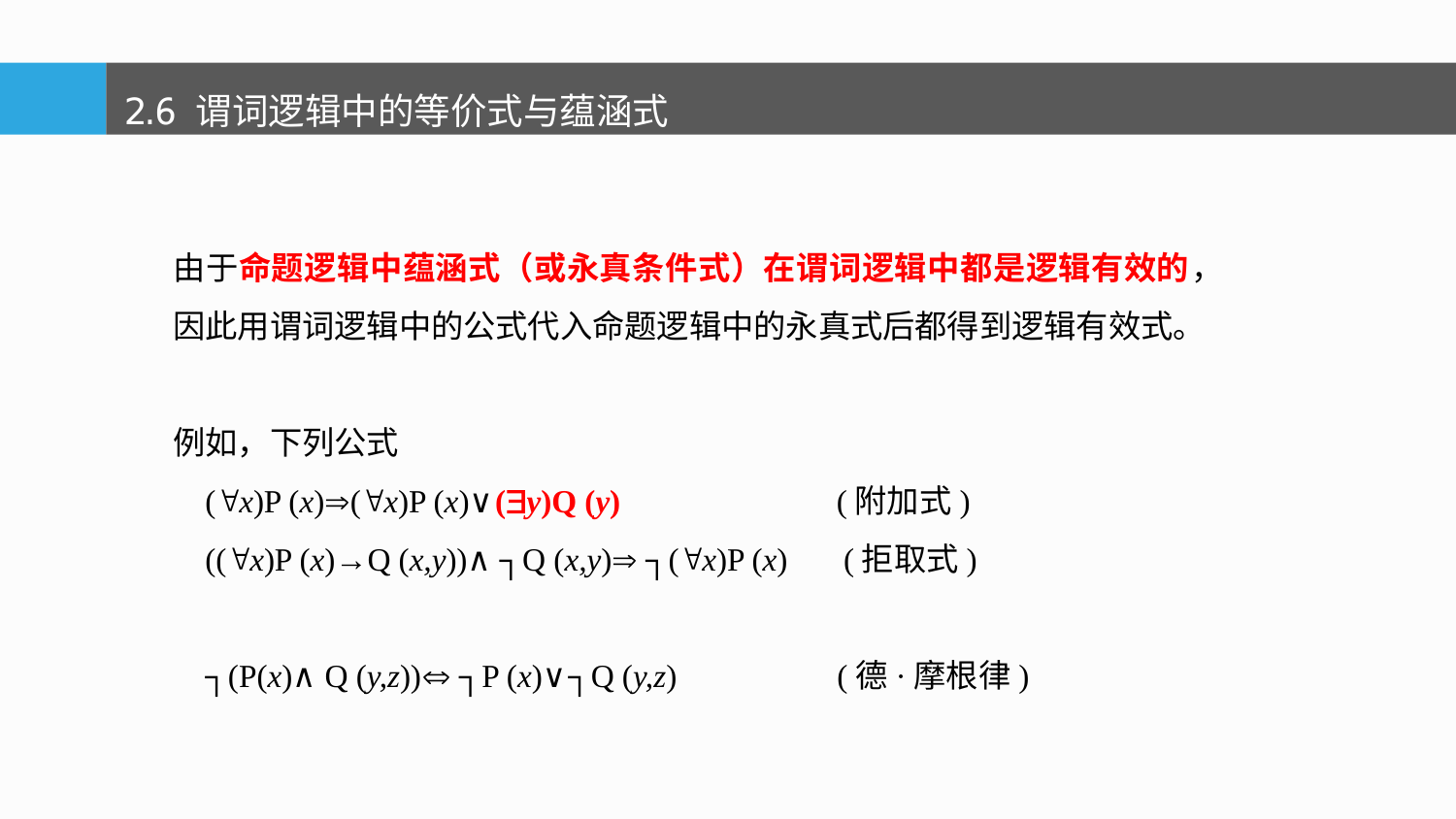

2.6 谓词逻辑中的等价式与蕴涵式

由于命题逻辑中蕴涵式（或永真条件式）在谓词逻辑中都是逻辑有效的，因此用谓词逻辑中的公式代入命题逻辑中的永真式后都得到逻辑有效式。

例如，下列公式
    (∀x)P (x)⇒(∀x)P (x)∨(∃y)Q (y)                           (附加式)
    ((∀x)P (x)→Q (x,y))∧┐Q (x,y)⇒ ┐(∀x)P (x)       (拒取式)
    ┐(P(x)∧Q (y,z))⇔ ┐P (x)∨┐Q (y,z)                    (德·摩根律)